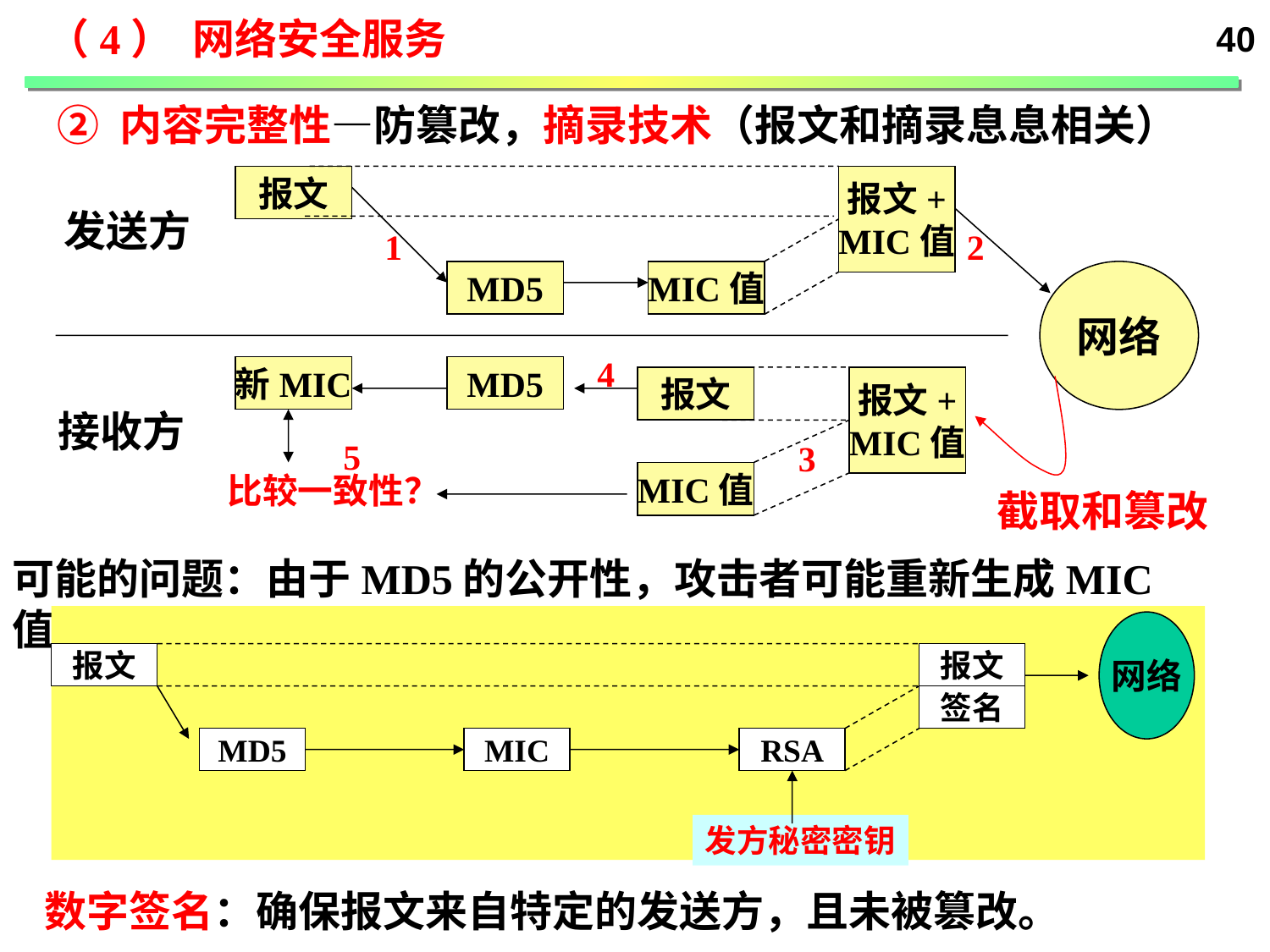

（4）  网络安全服务
40

② 内容完整性—防篡改，摘录技术（报文和摘录息息相关）
报文

报文+
MIC值

发送方

1

2
MD5
MIC值
网络

4
新MIC
MD5
报文

报文+
MIC值

接收方

5
3
比较一致性？
MIC值

截取和篡改

可能的问题：由于MD5的公开性，攻击者可能重新生成MIC值。

网络
报文

报文

签名
MD5
MIC
RSA

发方秘密密钥
数字签名：确保报文来自特定的发送方，且未被篡改。